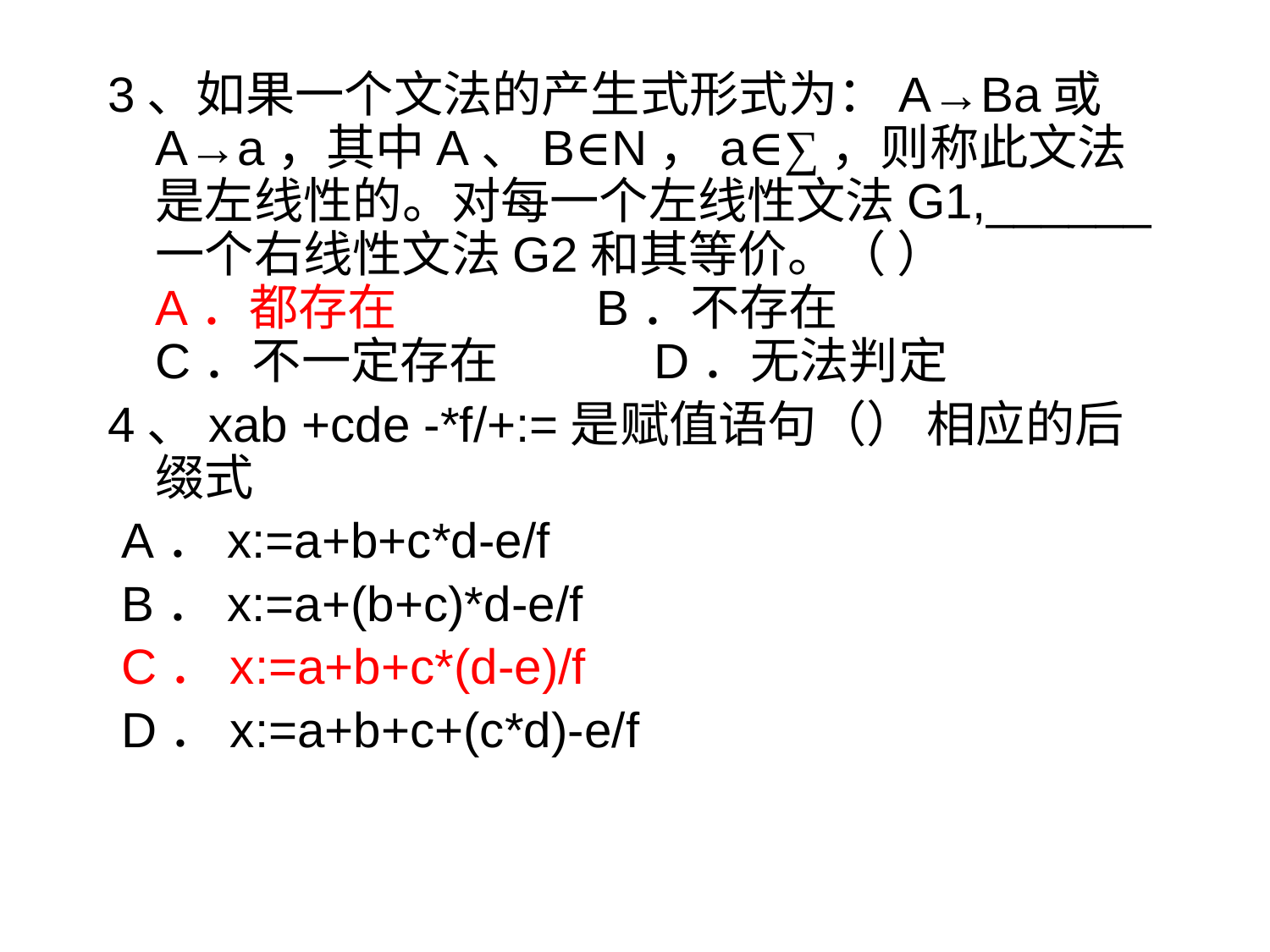

3、如果一个文法的产生式形式为：A→Ba或A→a，其中A、B∈N，a∈∑，则称此文法是左线性的。对每一个左线性文法G1,______一个右线性文法G2和其等价。（ ）
A．都存在                 B．不存在
C．不一定存在             D．无法判定
4、xab +cde -*f/+:=是赋值语句（） 相应的后缀式
 A．x:=a+b+c*d-e/f
 B．x:=a+(b+c)*d-e/f
 C．x:=a+b+c*(d-e)/f
 D．x:=a+b+c+(c*d)-e/f